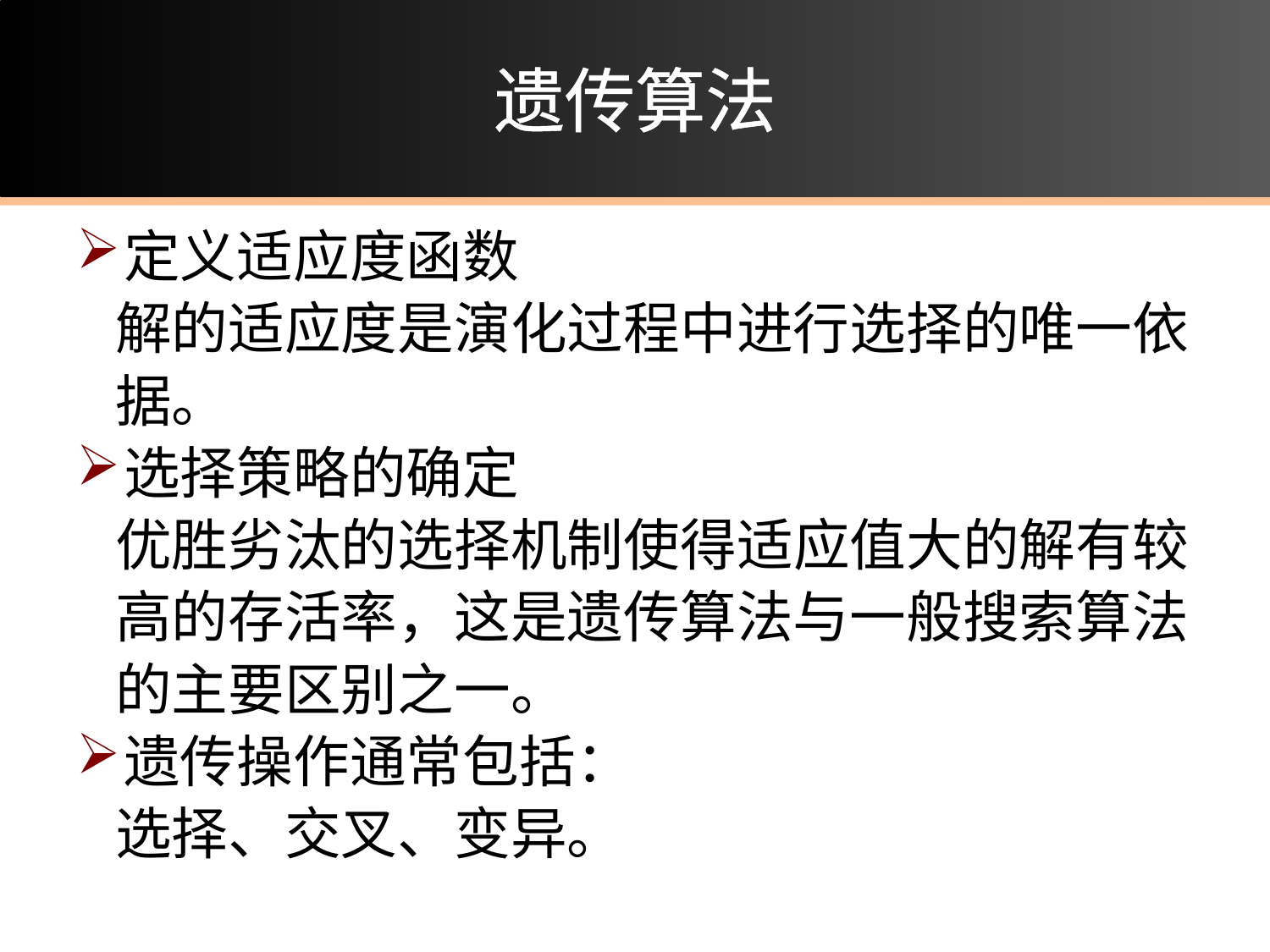

# 遗传算法
定义适应度函数
  解的适应度是演化过程中进行选择的唯一依
  据。
选择策略的确定
  优胜劣汰的选择机制使得适应值大的解有较
  高的存活率，这是遗传算法与一般搜索算法
  的主要区别之一。
遗传操作通常包括：
  选择、交叉、变异。